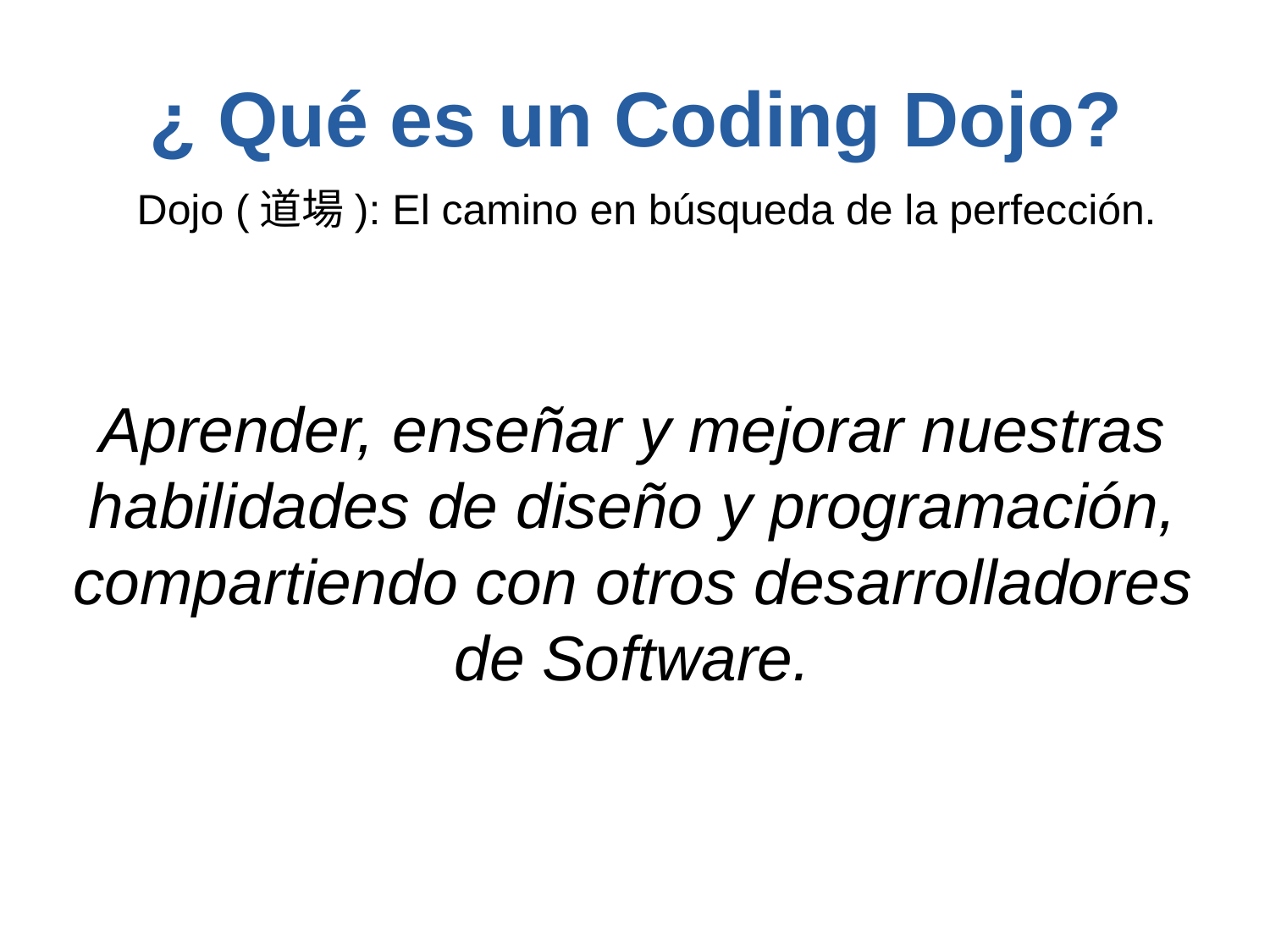

¿ Qué es un Coding Dojo?
Dojo (道場): El camino en búsqueda de la perfección.
Aprender, enseñar y mejorar nuestras habilidades de diseño y programación, compartiendo con otros desarrolladores de Software.